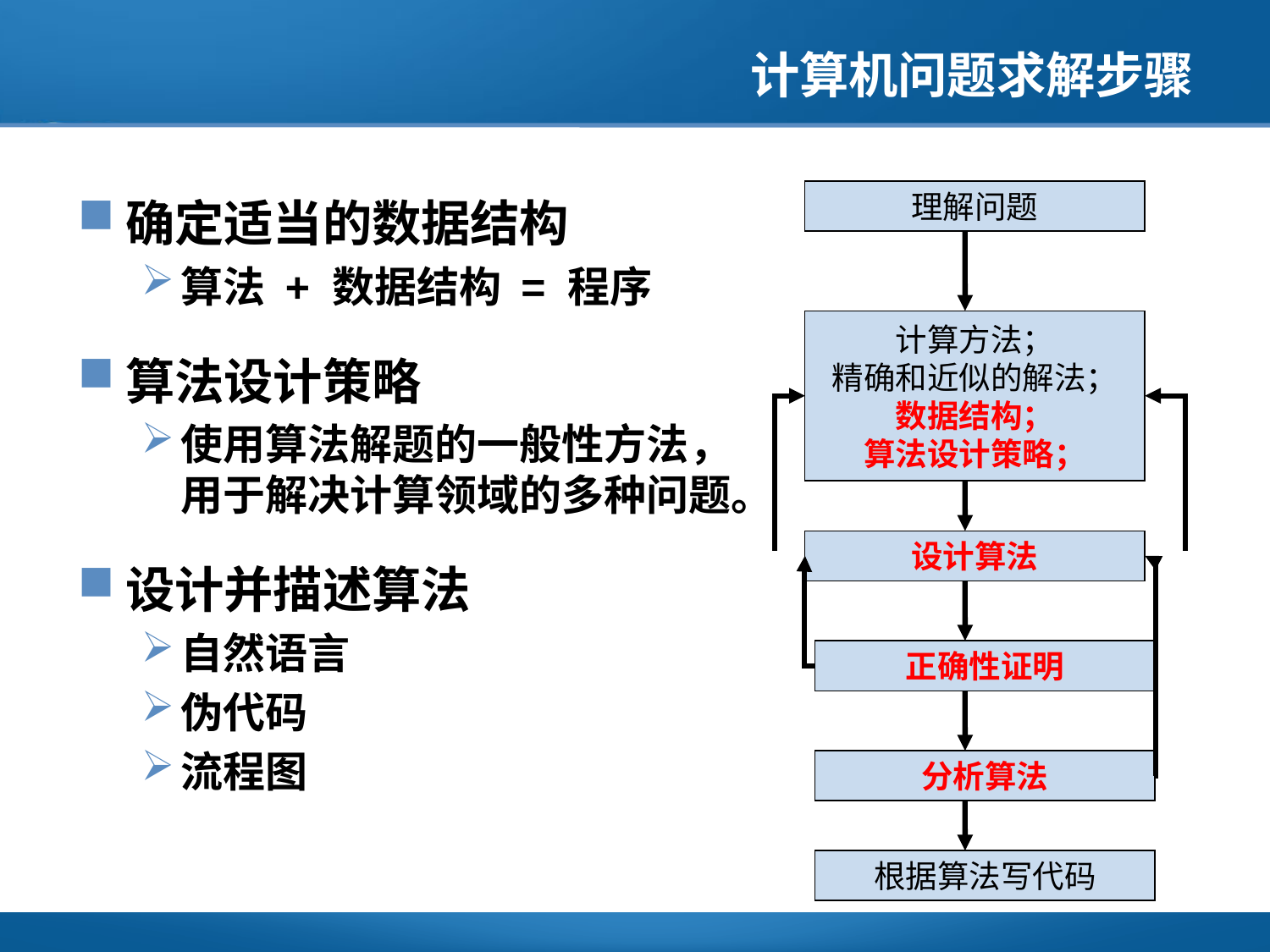

# 计算机问题求解步骤
确定适当的数据结构
算法 + 数据结构 = 程序
算法设计策略
使用算法解题的一般性方法，用于解决计算领域的多种问题。
设计并描述算法
自然语言
伪代码
流程图
理解问题

计算方法；
精确和近似的解法；
数据结构；
算法设计策略；

设计算法

正确性证明

分析算法

根据算法写代码